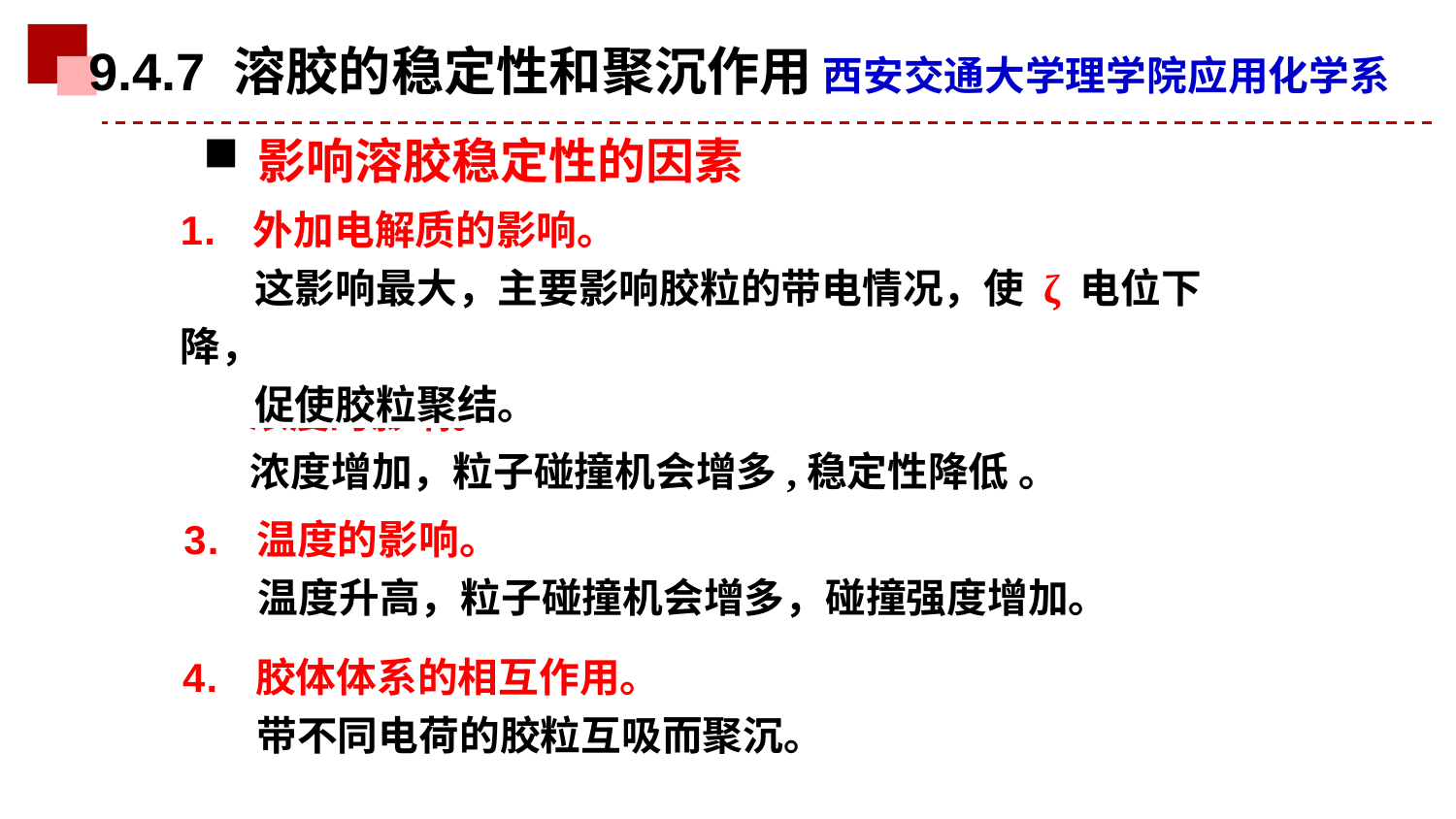

9.4.7 溶胶的稳定性和聚沉作用
影响溶胶稳定性的因素
外加电解质的影响。
       这影响最大，主要影响胶粒的带电情况，使 ζ 电位下降，
       促使胶粒聚结。
浓度的影响。
       浓度增加，粒子碰撞机会增多,稳定性降低 。
温度的影响。
       温度升高，粒子碰撞机会增多，碰撞强度增加。
胶体体系的相互作用。
       带不同电荷的胶粒互吸而聚沉。